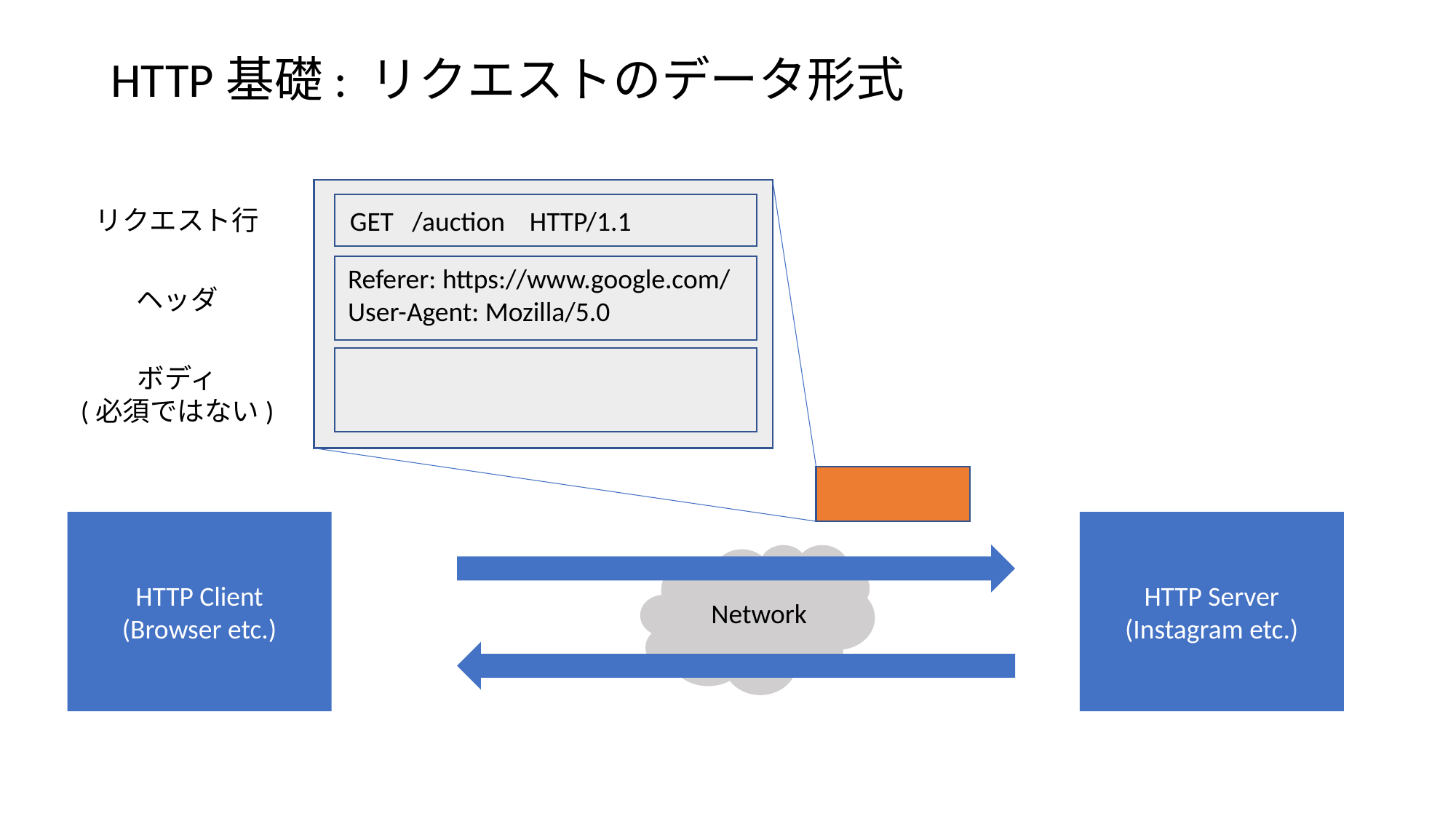

# HTTP基礎: リクエストのデータ形式

リクエスト行
GET   /auction    HTTP/1.1
Referer: https://www.google.com/
User-Agent: Mozilla/5.0

ヘッダ

ボディ
(必須ではない)

HTTP Client
(Browser etc.)
HTTP Server
(Instagram etc.)

Network